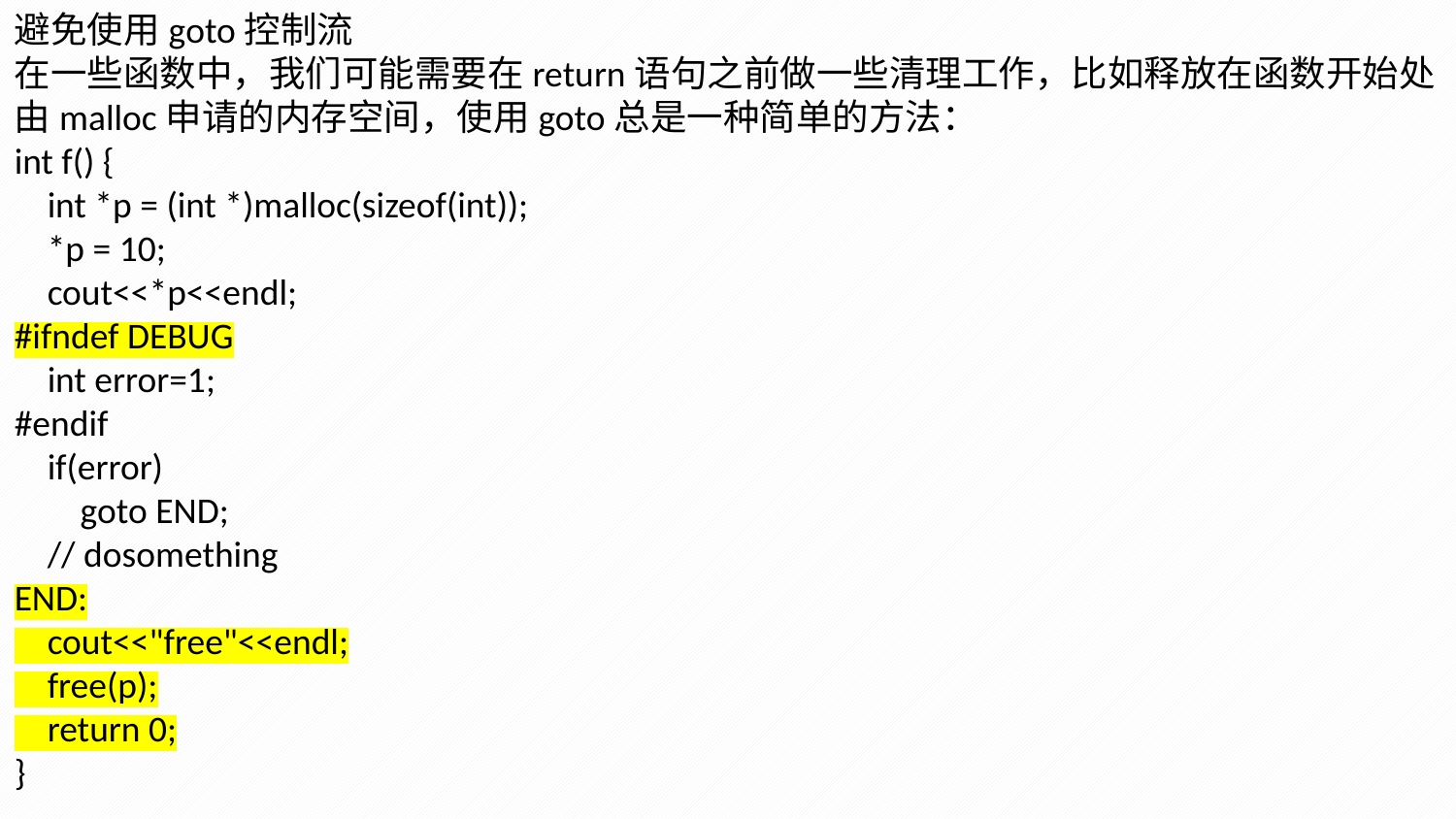

避免使用goto控制流
在一些函数中，我们可能需要在return语句之前做一些清理工作，比如释放在函数开始处由malloc申请的内存空间，使用goto总是一种简单的方法：
int f() {
    int *p = (int *)malloc(sizeof(int));
    *p = 10;
    cout<<*p<<endl;
#ifndef DEBUG
    int error=1;
#endif
    if(error)
        goto END;
    // dosomething
END:
    cout<<"free"<<endl;
    free(p);
    return 0;
}